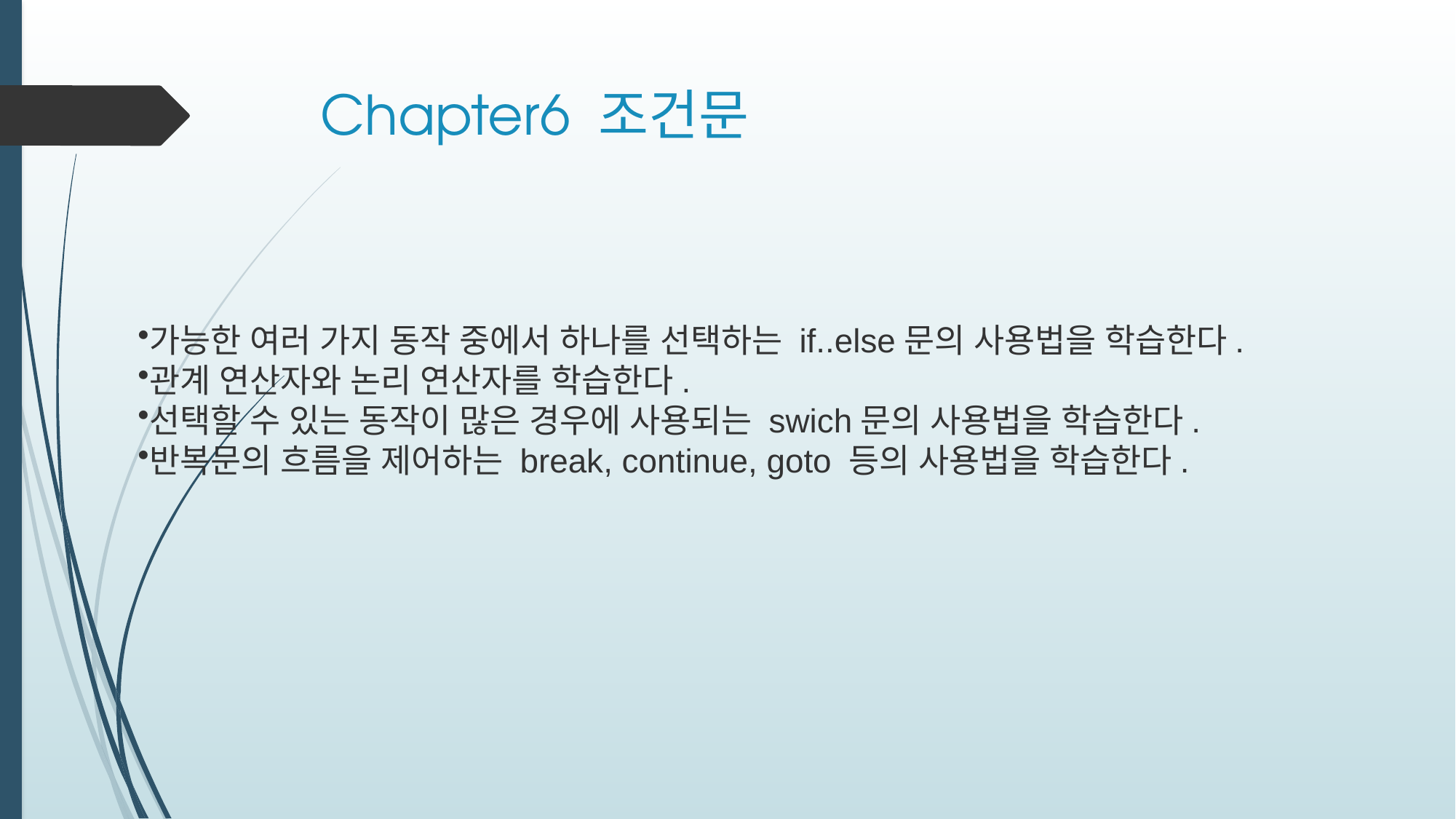

# Chapter6 조건문

가능한 여러 가지 동작 중에서 하나를 선택하는 if..else문의 사용법을 학습한다.
관계 연산자와 논리 연산자를 학습한다.
선택할 수 있는 동작이 많은 경우에 사용되는 swich문의 사용법을 학습한다.
반복문의 흐름을 제어하는 break, continue, goto 등의 사용법을 학습한다.